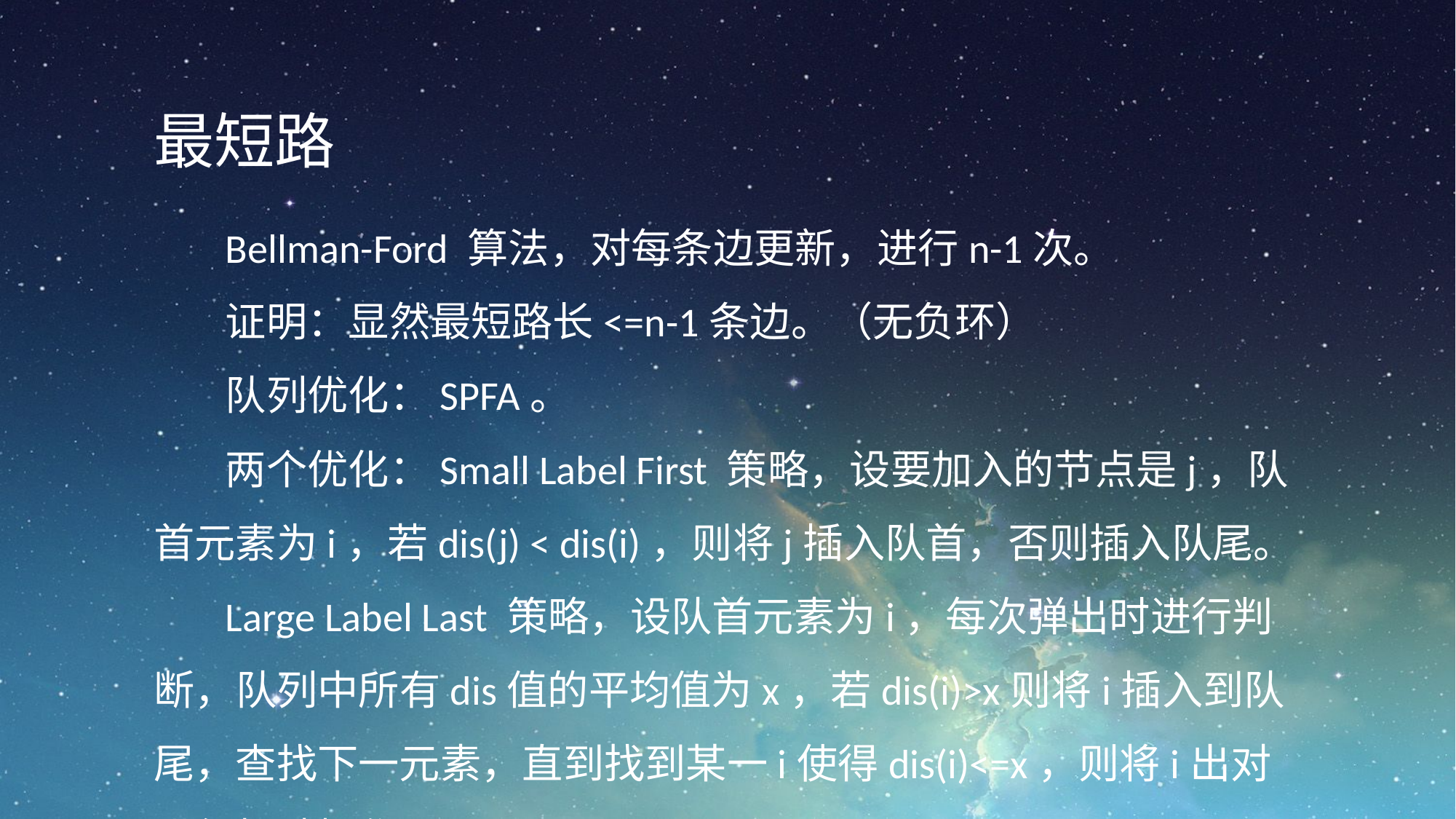

最短路
Bellman-Ford 算法，对每条边更新，进行n-1次。
证明：显然最短路长<=n-1条边。（无负环）
队列优化：SPFA。
两个优化：Small Label First 策略，设要加入的节点是j，队首元素为i，若dis(j) < dis(i)，则将j插入队首，否则插入队尾。
Large Label Last 策略，设队首元素为i，每次弹出时进行判断，队列中所有dis值的平均值为x，若dis(i)>x则将i插入到队尾，查找下一元素，直到找到某一i使得dis(i)<=x，则将i出对进行松弛操作。